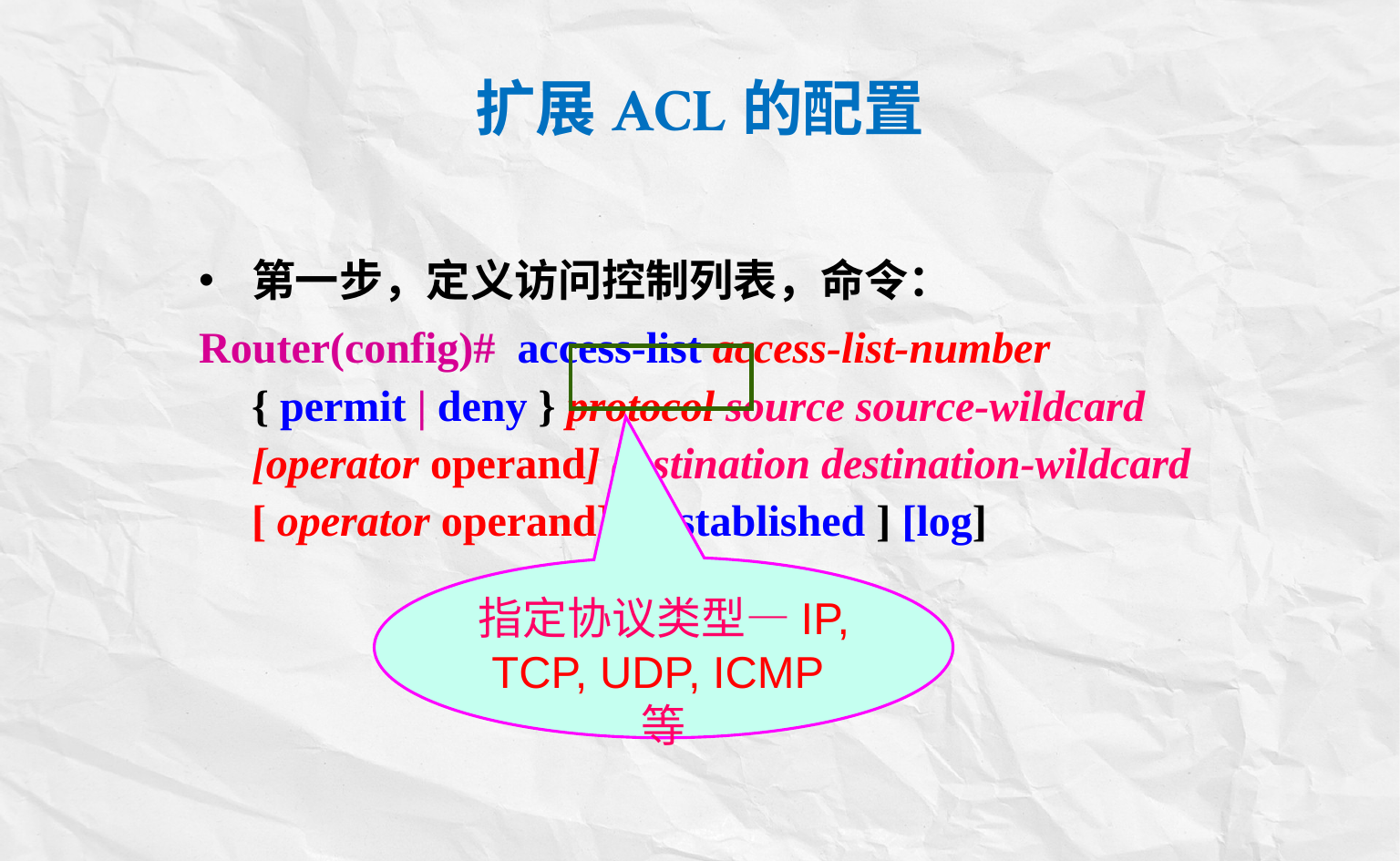

扩展ACL的配置
第一步，定义访问控制列表，命令：
Router(config)#  access-list access-list-number { permit | deny } protocol source source-wildcard [operator operand] destination destination-wildcard [ operator operand]  [ established ] [log]

指定协议类型—IP, TCP, UDP, ICMP等

28